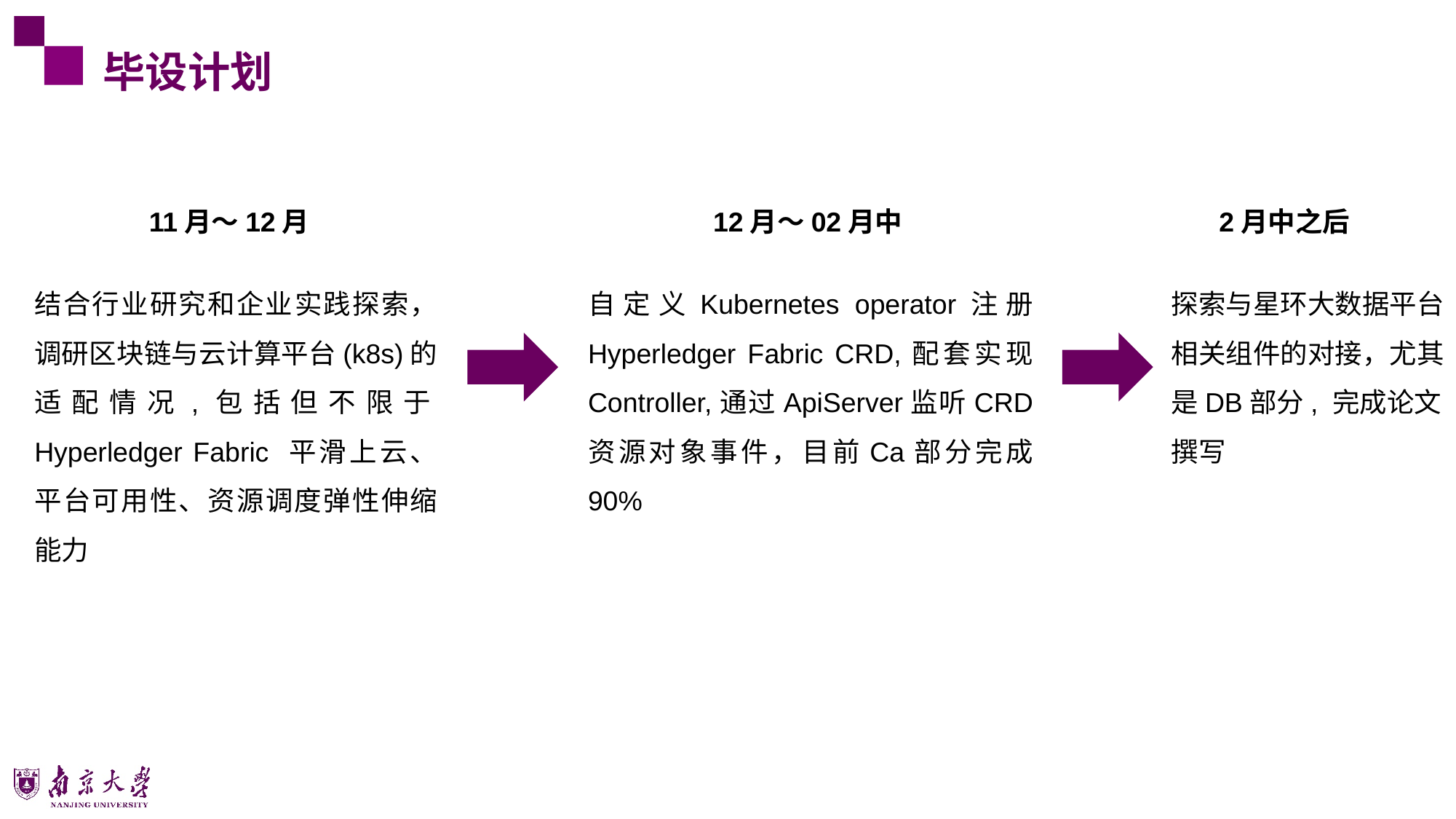

毕设计划
11月～12月
12月～02月中
2月中之后
结合行业研究和企业实践探索，调研区块链与云计算平台(k8s)的适配情况,包括但不限于Hyperledger Fabric 平滑上云、平台可用性、资源调度弹性伸缩能力
自定义Kubernetes operator注册Hyperledger Fabric CRD,配套实现Controller,通过ApiServer监听CRD资源对象事件，目前Ca部分完成90%
探索与星环大数据平台相关组件的对接，尤其是DB部分, 完成论文撰写